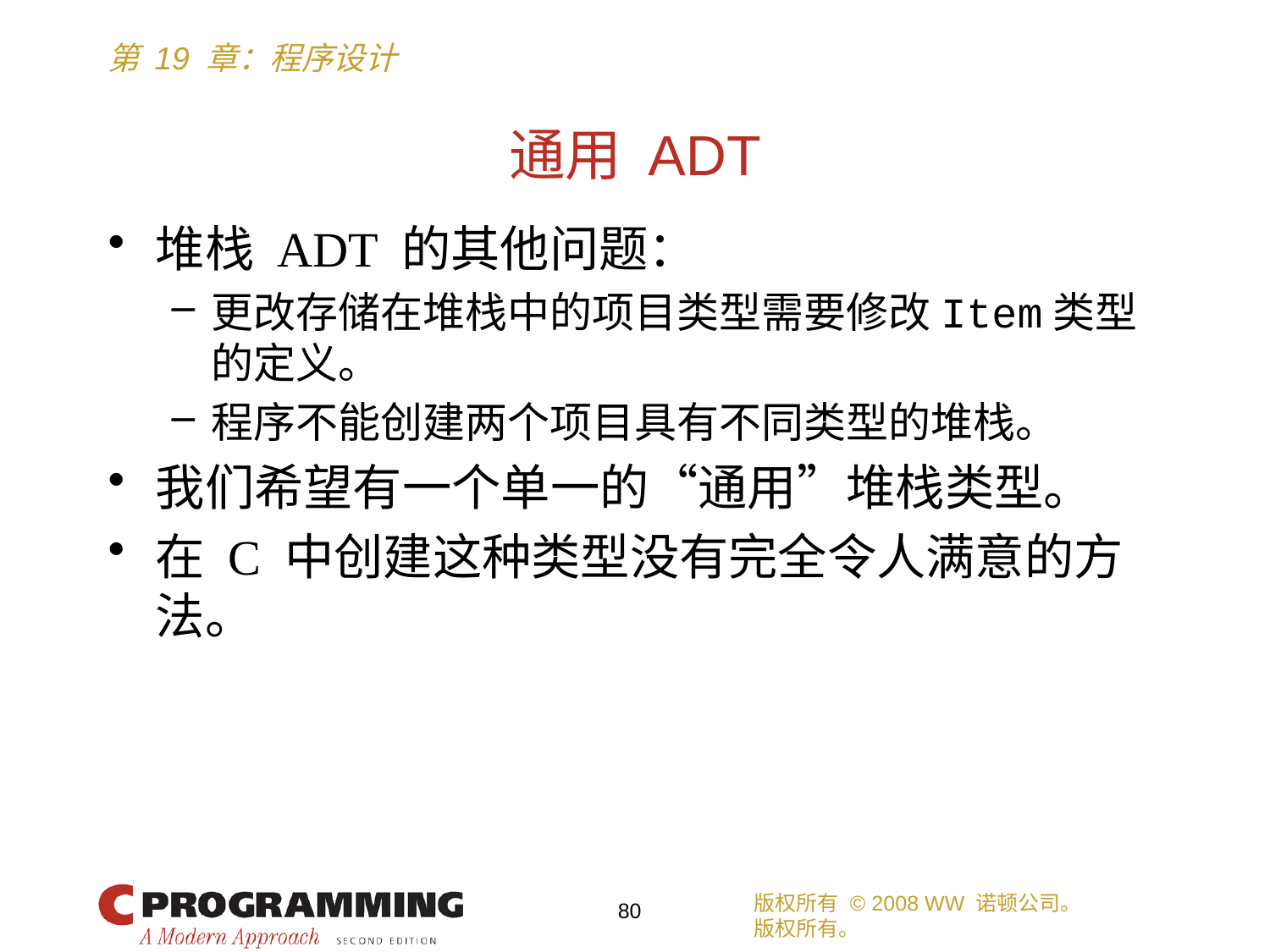

# 通用 ADT
堆栈 ADT 的其他问题：
更改存储在堆栈中的项目类型需要修改Item类型的定义。
程序不能创建两个项目具有不同类型的堆栈。
我们希望有一个单一的“通用”堆栈类型。
在 C 中创建这种类型没有完全令人满意的方法。
版权所有 © 2008 WW 诺顿公司。
版权所有。
80